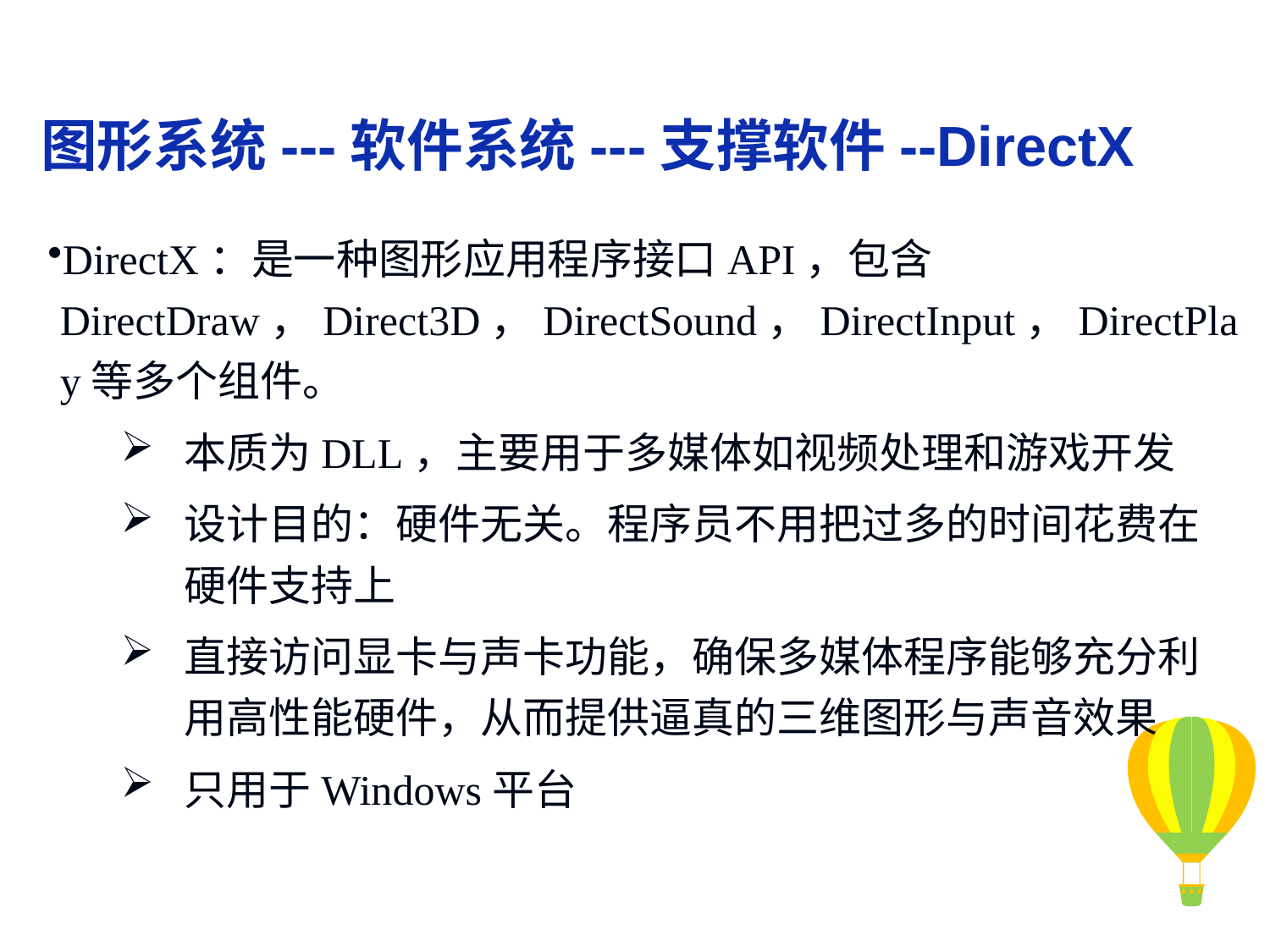

图形系统---软件系统---支撑软件--DirectX
DirectX：是一种图形应用程序接口API，包含DirectDraw，Direct3D，DirectSound，DirectInput，DirectPlay等多个组件。
本质为DLL，主要用于多媒体如视频处理和游戏开发
设计目的：硬件无关。程序员不用把过多的时间花费在硬件支持上
直接访问显卡与声卡功能，确保多媒体程序能够充分利用高性能硬件，从而提供逼真的三维图形与声音效果
只用于Windows平台